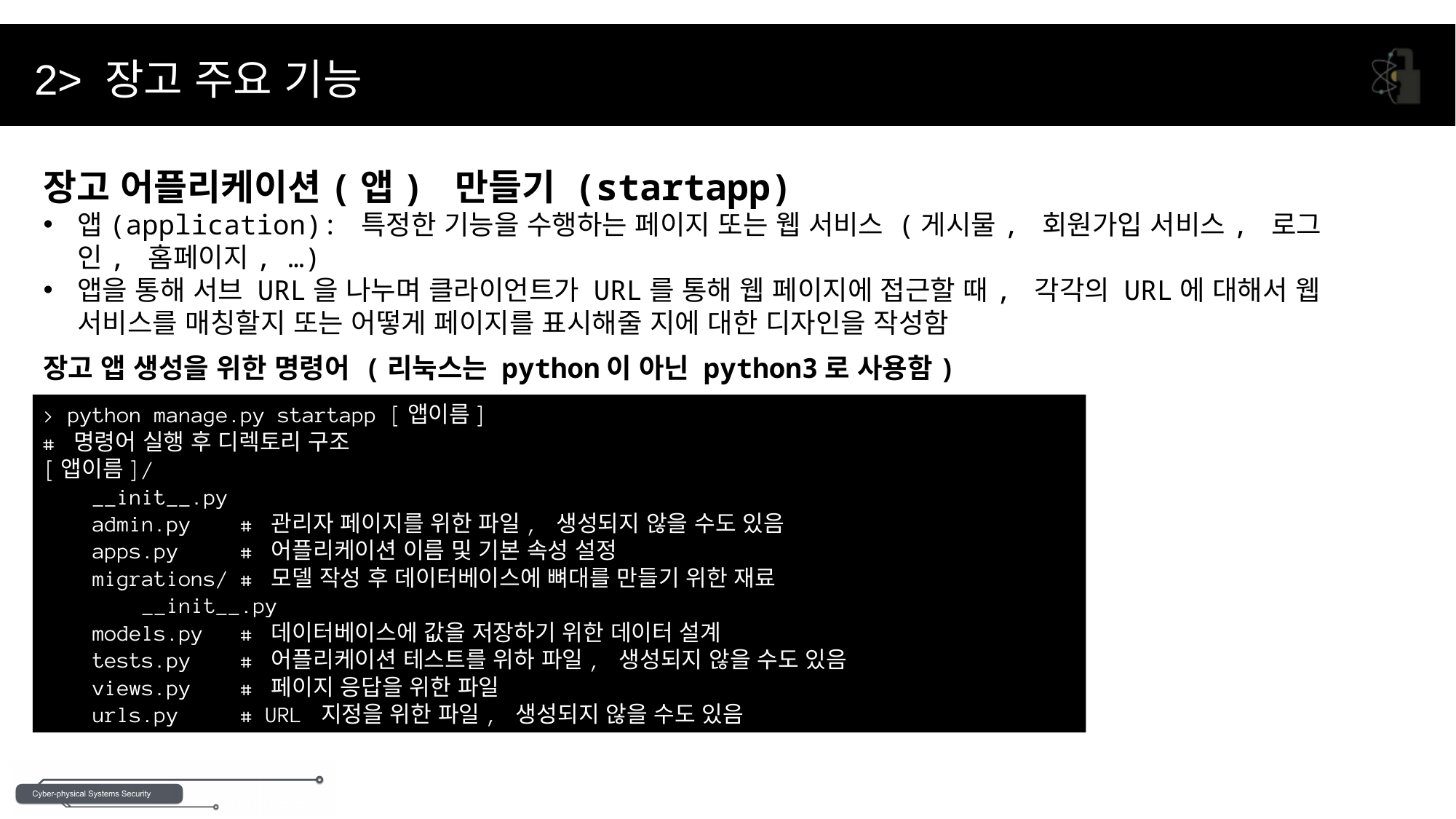

2> 장고 주요 기능
장고 어플리케이션(앱) 만들기 (startapp)
앱(application): 특정한 기능을 수행하는 페이지 또는 웹 서비스 (게시물, 회원가입 서비스, 로그인, 홈페이지, …)
앱을 통해 서브 URL을 나누며 클라이언트가 URL를 통해 웹 페이지에 접근할 때, 각각의 URL에 대해서 웹 서비스를 매칭할지 또는 어떻게 페이지를 표시해줄 지에 대한 디자인을 작성함
장고 앱 생성을 위한 명령어 (리눅스는 python이 아닌 python3로 사용함)
> python manage.py startapp [앱이름]
# 명령어 실행 후 디렉토리 구조
[앱이름]/
    __init__.py
    admin.py    # 관리자 페이지를 위한 파일, 생성되지 않을 수도 있음
    apps.py     # 어플리케이션 이름 및 기본 속성 설정
    migrations/ # 모델 작성 후 데이터베이스에 뼈대를 만들기 위한 재료
        __init__.py
    models.py   # 데이터베이스에 값을 저장하기 위한 데이터 설계
    tests.py    # 어플리케이션 테스트를 위하 파일, 생성되지 않을 수도 있음
    views.py    # 페이지 응답을 위한 파일
    urls.py     # URL 지정을 위한 파일, 생성되지 않을 수도 있음